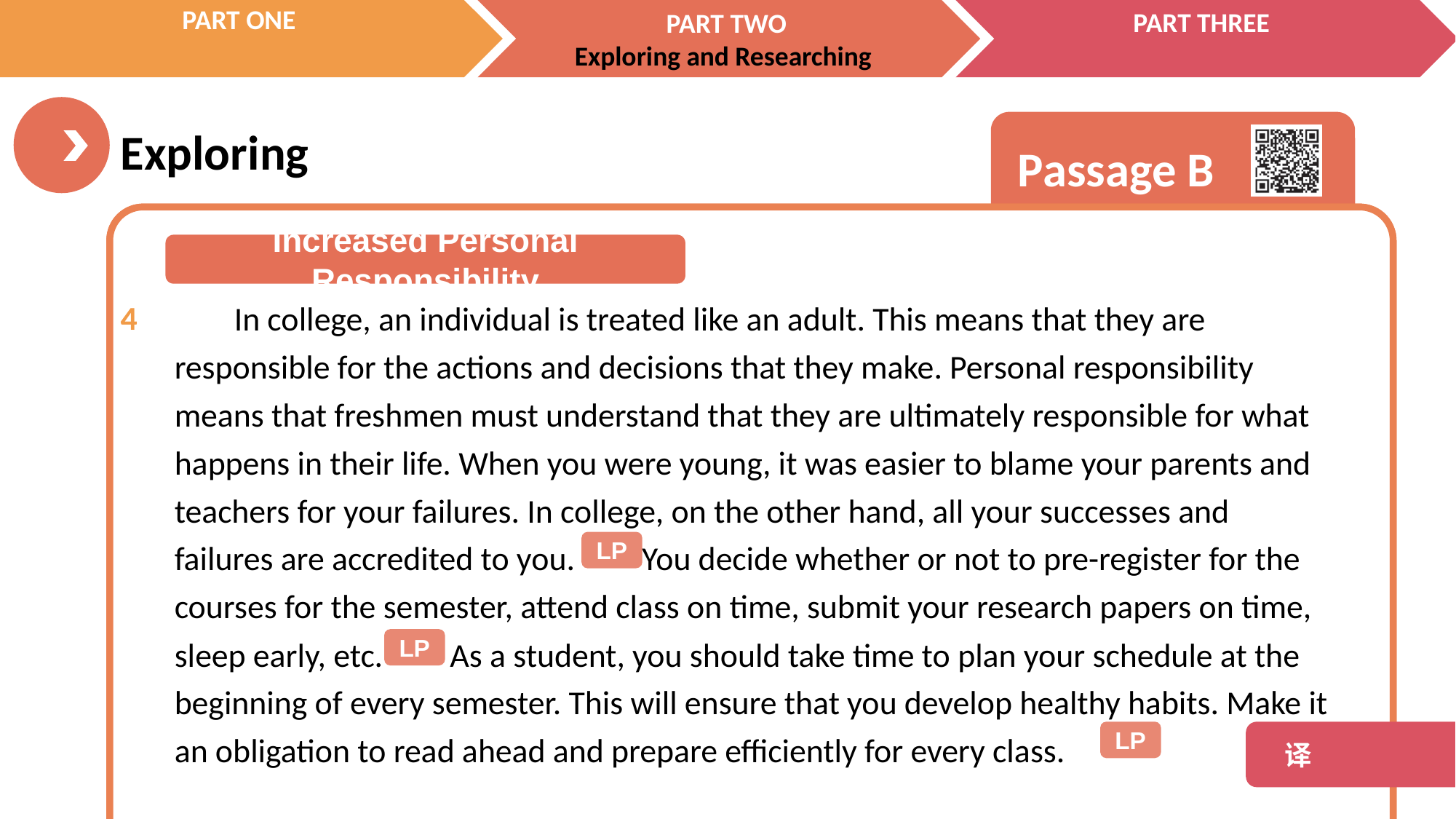

Increased Personal Responsibility
4

        In college, an individual is treated like an adult. This means that they are responsible for the actions and decisions that they make. Personal responsibility means that freshmen must understand that they are ultimately responsible for what happens in their life. When you were young, it was easier to blame your parents and teachers for your failures. In college, on the other hand, all your successes and failures are accredited to you.         You decide whether or not to pre-register for the courses for the semester, attend class on time, submit your research papers on time, sleep early, etc.         As a student, you should take time to plan your schedule at the beginning of every semester. This will ensure that you develop healthy habits. Make it an obligation to read ahead and prepare efficiently for every class.

LP
LP
LP
   译